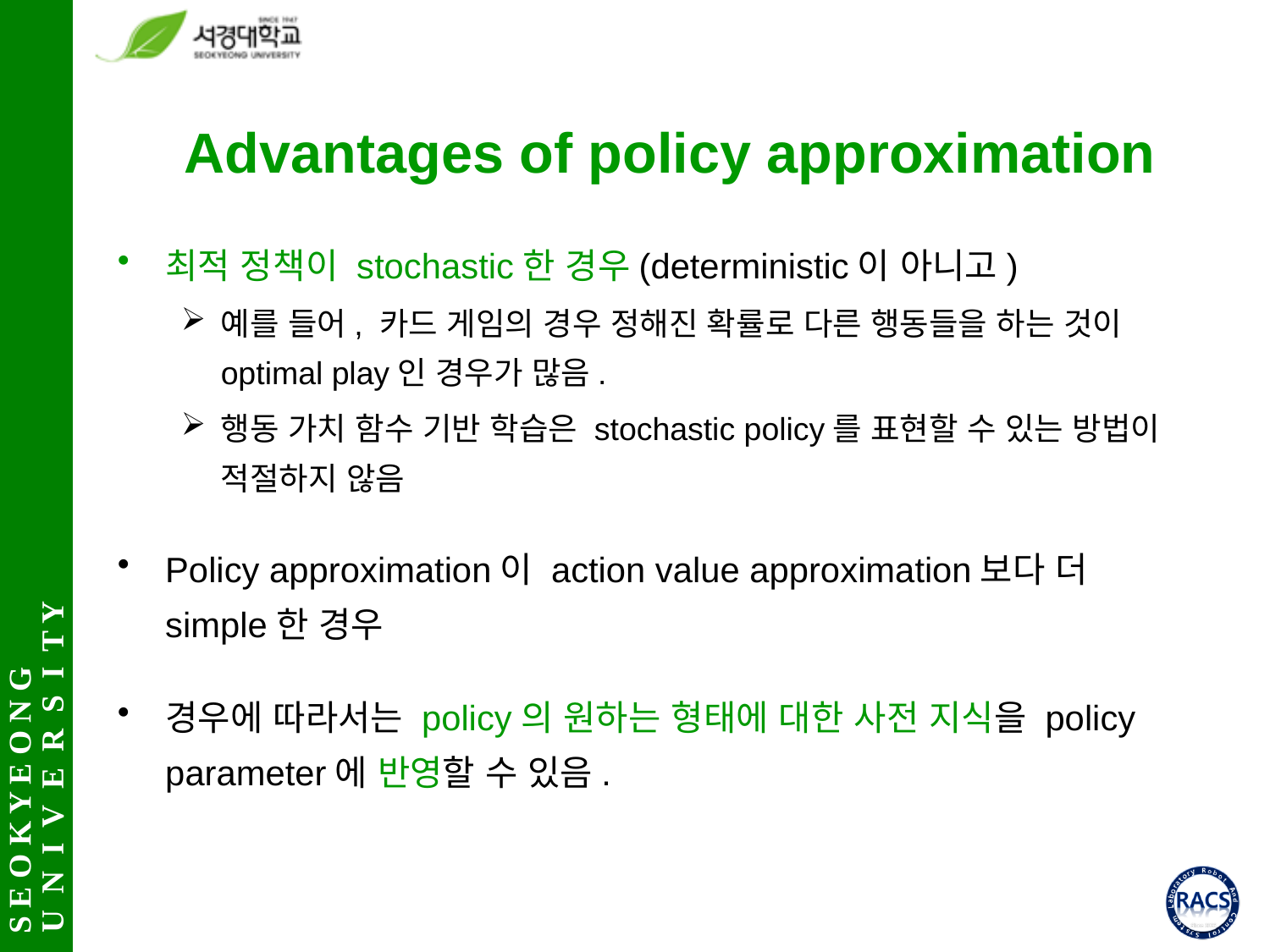

# Advantages of policy approximation
최적 정책이 stochastic한 경우(deterministic이 아니고)
예를 들어, 카드 게임의 경우 정해진 확률로 다른 행동들을 하는 것이 optimal play인 경우가 많음.
행동 가치 함수 기반 학습은 stochastic policy를 표현할 수 있는 방법이 적절하지 않음

Policy approximation이 action value approximation보다 더 simple한 경우

경우에 따라서는 policy의 원하는 형태에 대한 사전 지식을 policy parameter에 반영할 수 있음.